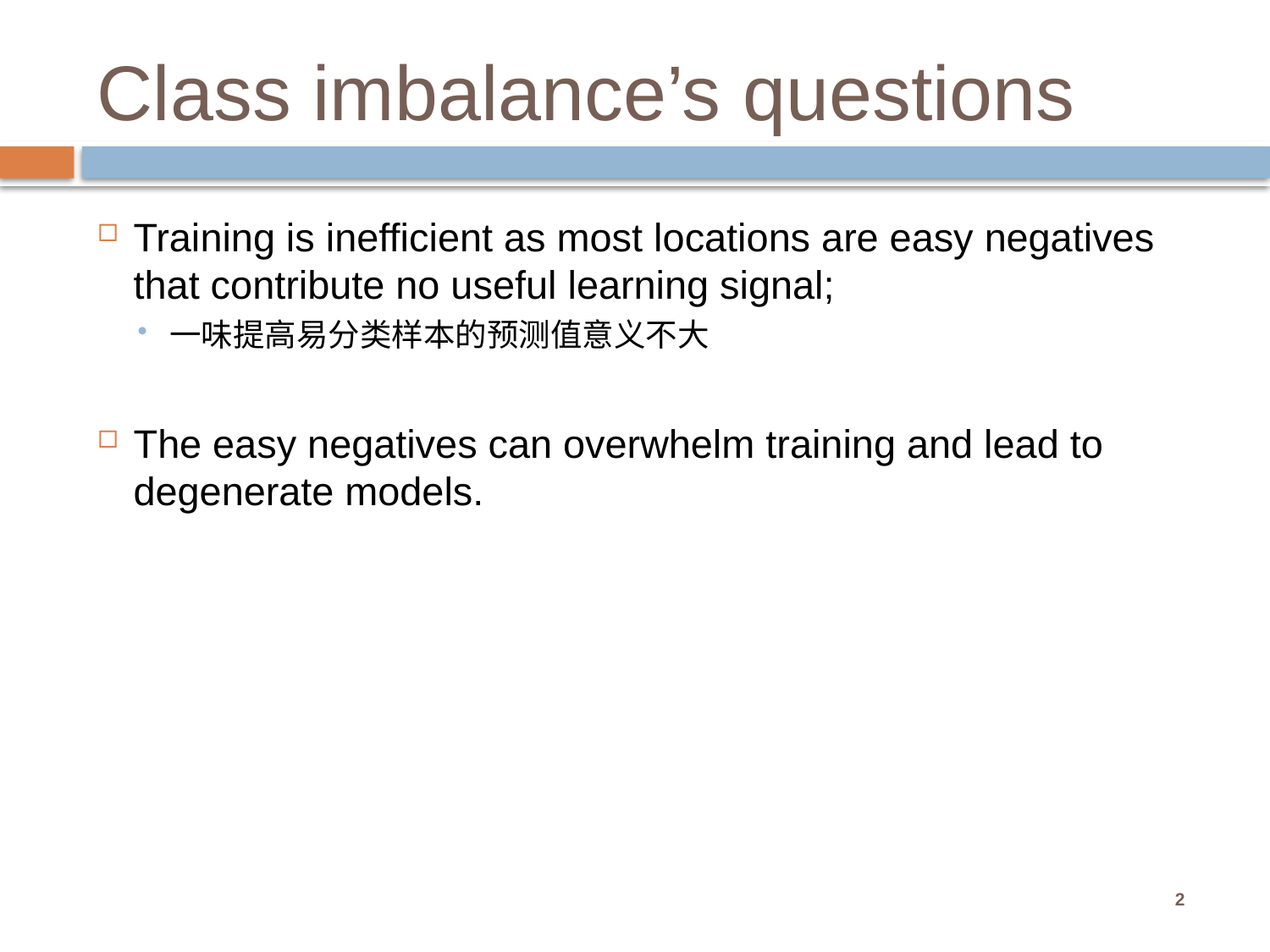

# Class imbalance’s questions
Training is inefficient as most locations are easy negatives that contribute no useful learning signal;
一味提高易分类样本的预测值意义不大

The easy negatives can overwhelm training and lead to degenerate models.

2